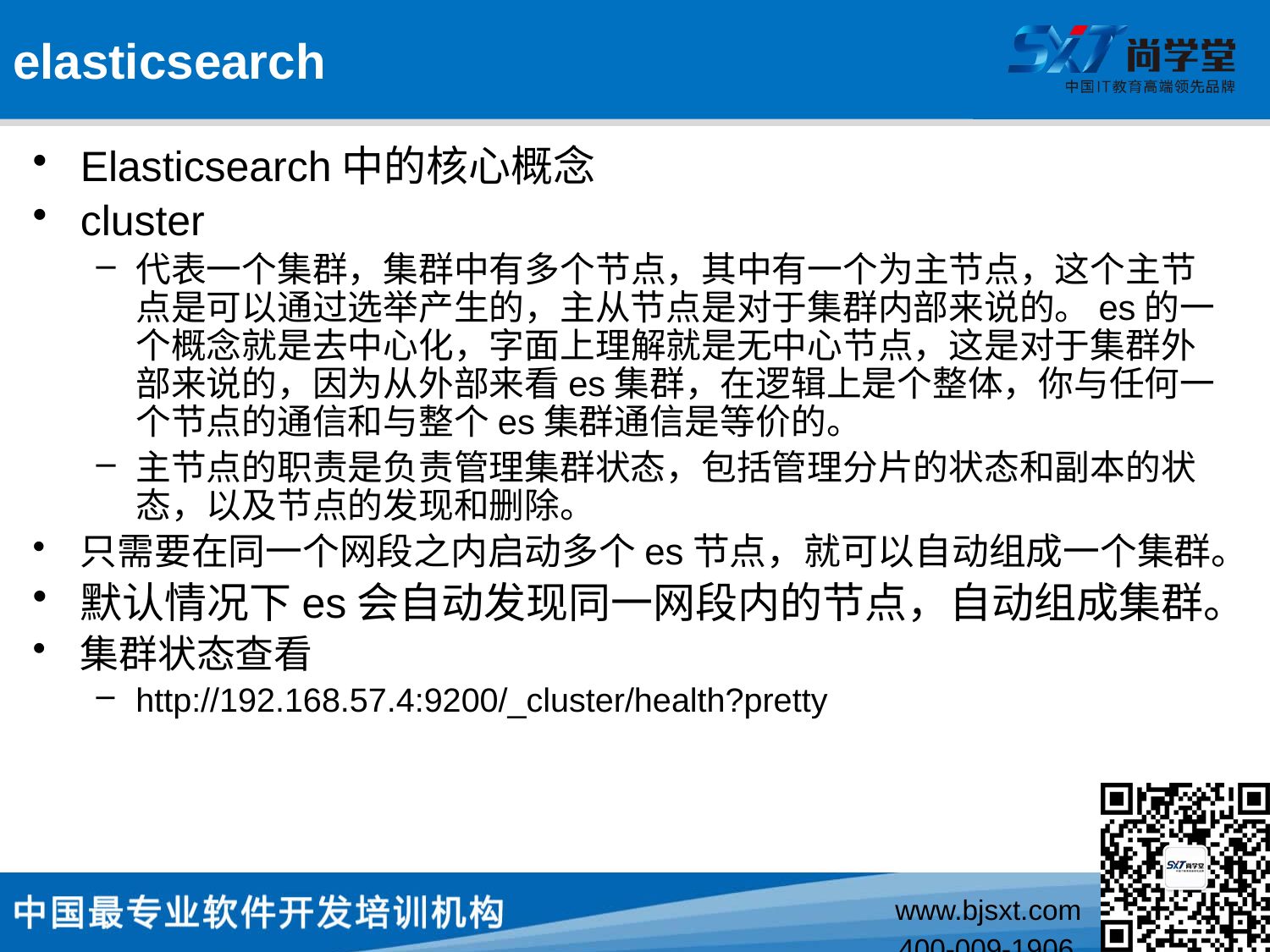

# elasticsearch
Elasticsearch中的核心概念
cluster
代表一个集群，集群中有多个节点，其中有一个为主节点，这个主节点是可以通过选举产生的，主从节点是对于集群内部来说的。es的一个概念就是去中心化，字面上理解就是无中心节点，这是对于集群外部来说的，因为从外部来看es集群，在逻辑上是个整体，你与任何一个节点的通信和与整个es集群通信是等价的。
主节点的职责是负责管理集群状态，包括管理分片的状态和副本的状态，以及节点的发现和删除。
只需要在同一个网段之内启动多个es节点，就可以自动组成一个集群。
默认情况下es会自动发现同一网段内的节点，自动组成集群。
集群状态查看
http://192.168.57.4:9200/_cluster/health?pretty